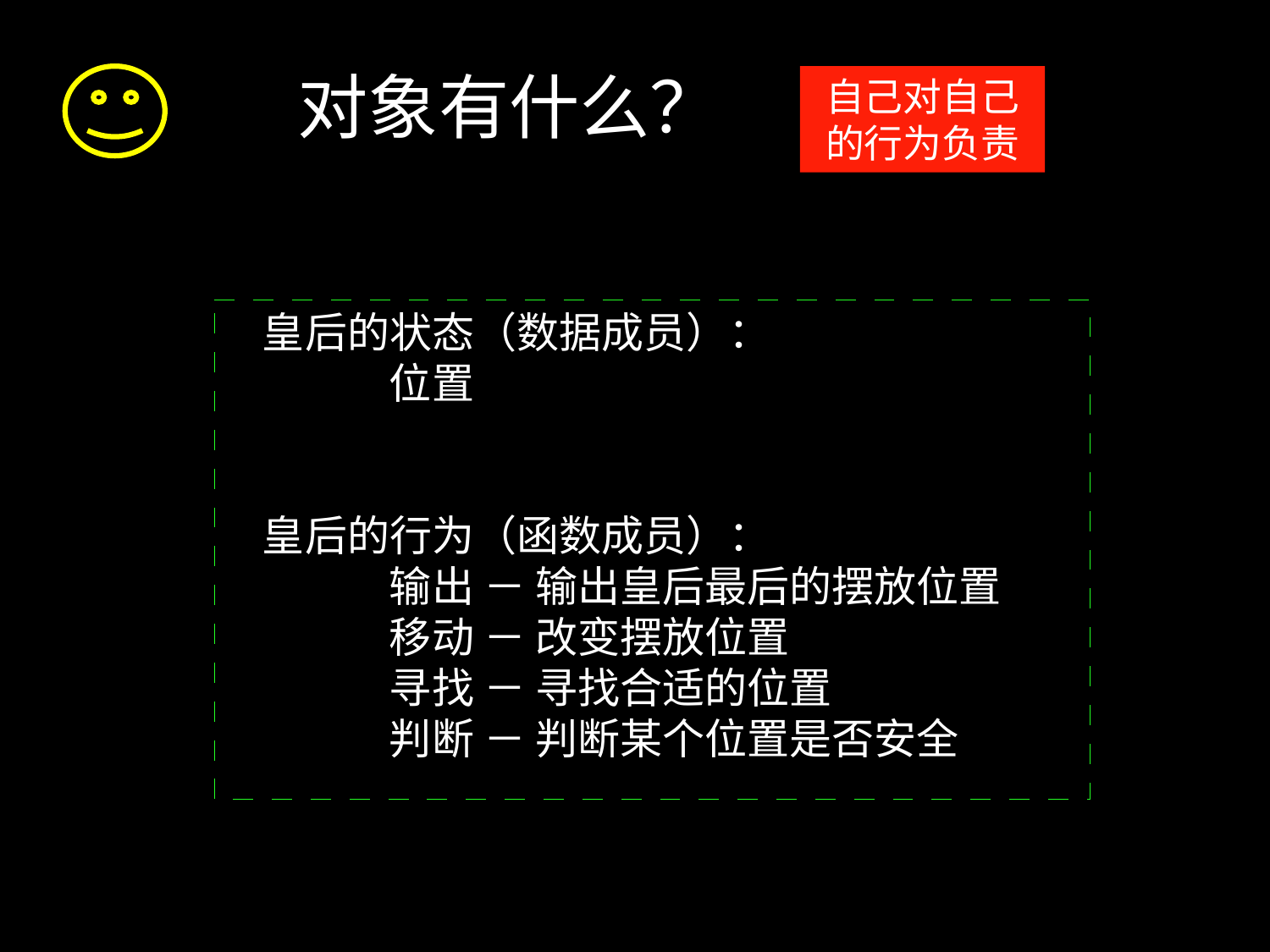

对象有什么？

自己对自己的行为负责

皇后的状态（数据成员）：
	位置

皇后的行为（函数成员）：
	输出 － 输出皇后最后的摆放位置
	移动 － 改变摆放位置
	寻找 － 寻找合适的位置
	判断 － 判断某个位置是否安全